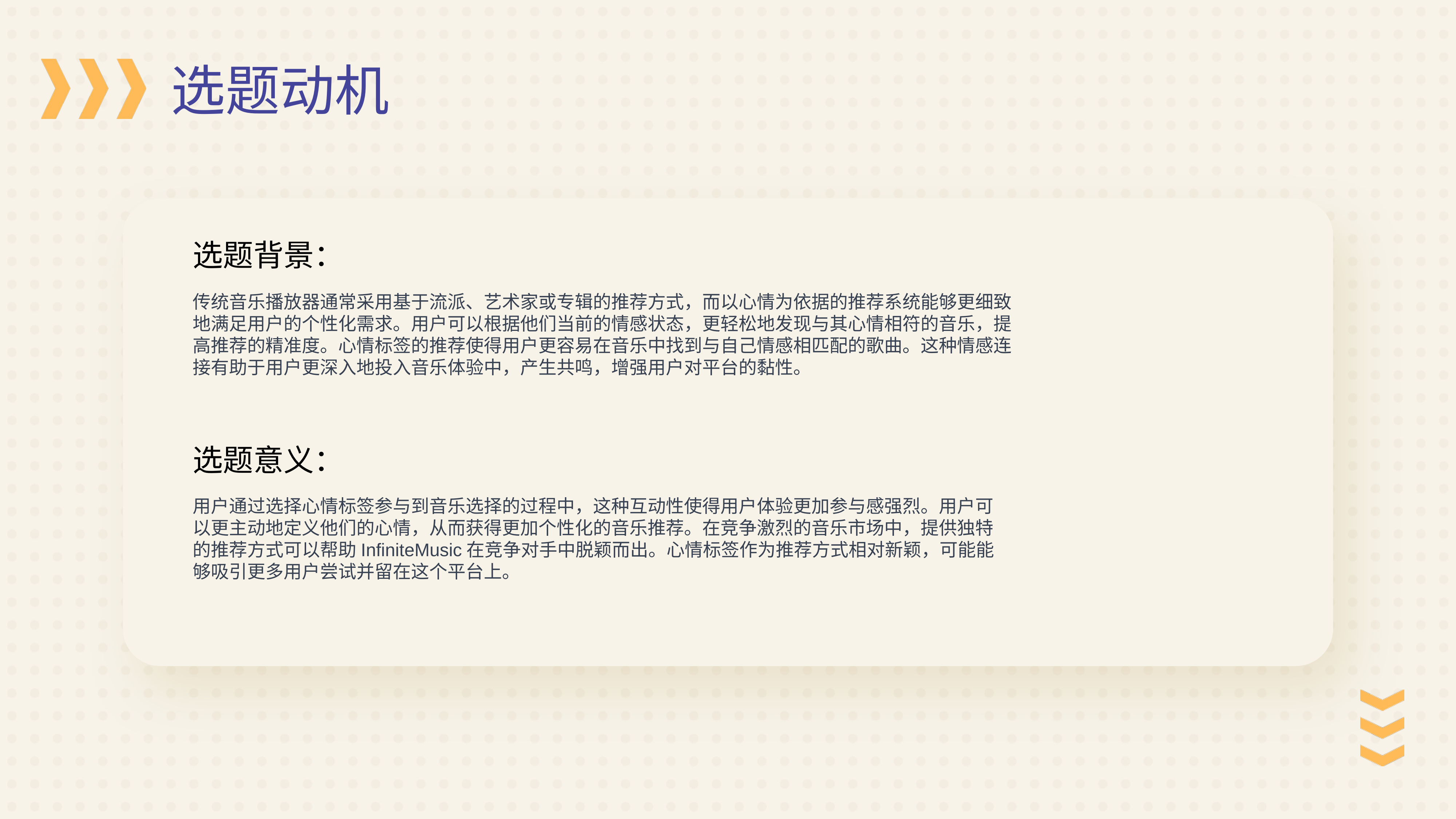

选题动机

选题背景：
传统音乐播放器通常采用基于流派、艺术家或专辑的推荐方式，而以心情为依据的推荐系统能够更细致地满足用户的个性化需求。用户可以根据他们当前的情感状态，更轻松地发现与其心情相符的音乐，提高推荐的精准度。心情标签的推荐使得用户更容易在音乐中找到与自己情感相匹配的歌曲。这种情感连接有助于用户更深入地投入音乐体验中，产生共鸣，增强用户对平台的黏性。
选题意义：
用户通过选择心情标签参与到音乐选择的过程中，这种互动性使得用户体验更加参与感强烈。用户可以更主动地定义他们的心情，从而获得更加个性化的音乐推荐。在竞争激烈的音乐市场中，提供独特的推荐方式可以帮助InfiniteMusic在竞争对手中脱颖而出。心情标签作为推荐方式相对新颖，可能能够吸引更多用户尝试并留在这个平台上。